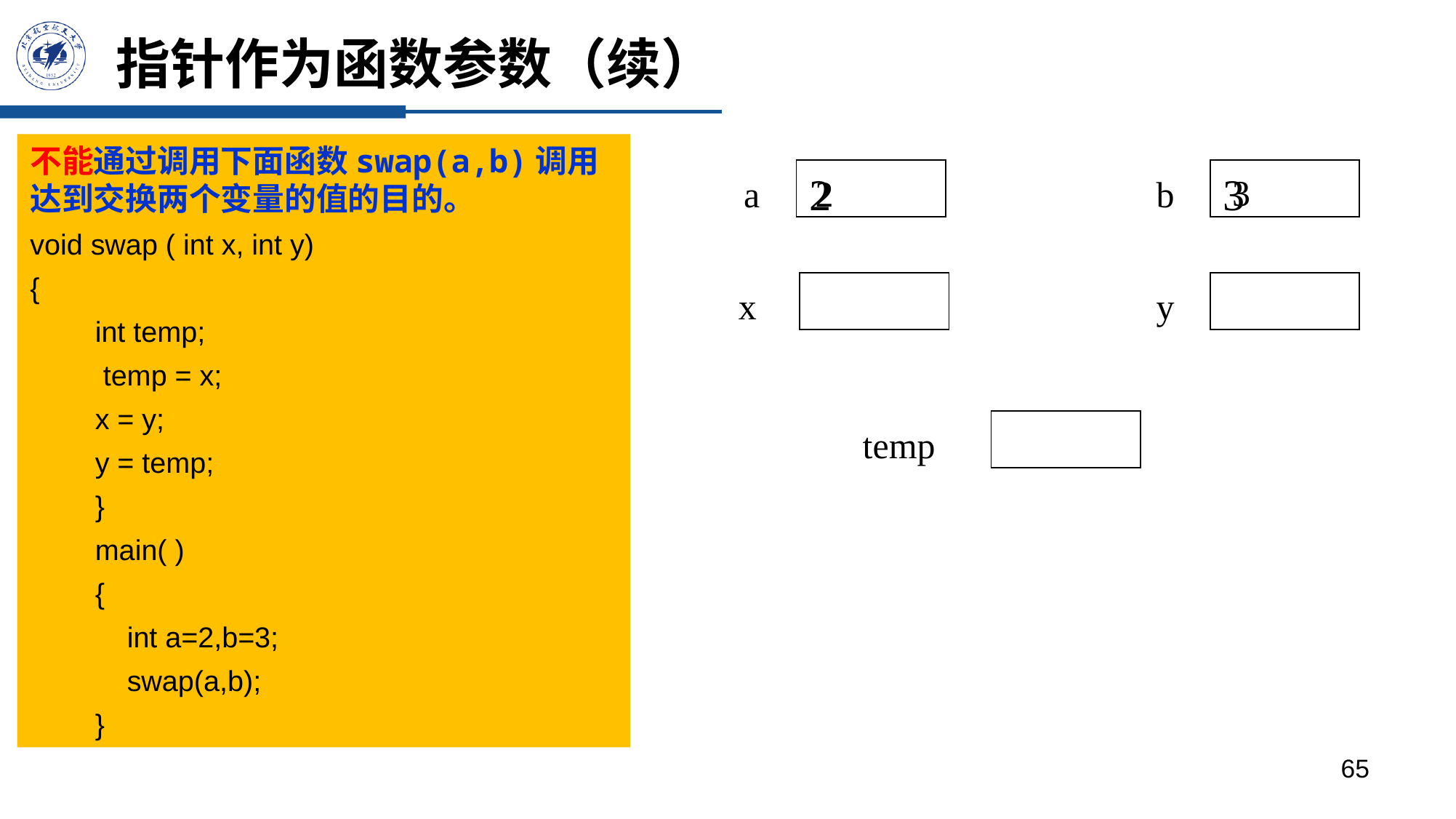

# 指针作为函数参数（续）
不能通过调用下面函数swap(a,b)调用达到交换两个变量的值的目的。
void swap ( int x, int y)
{
int temp;
 temp = x;
x = y;
y = temp;
}
main( )
{
    int a=2,b=3;
    swap(a,b);
}
2
3
3
2
a
b

x
y

temp
65